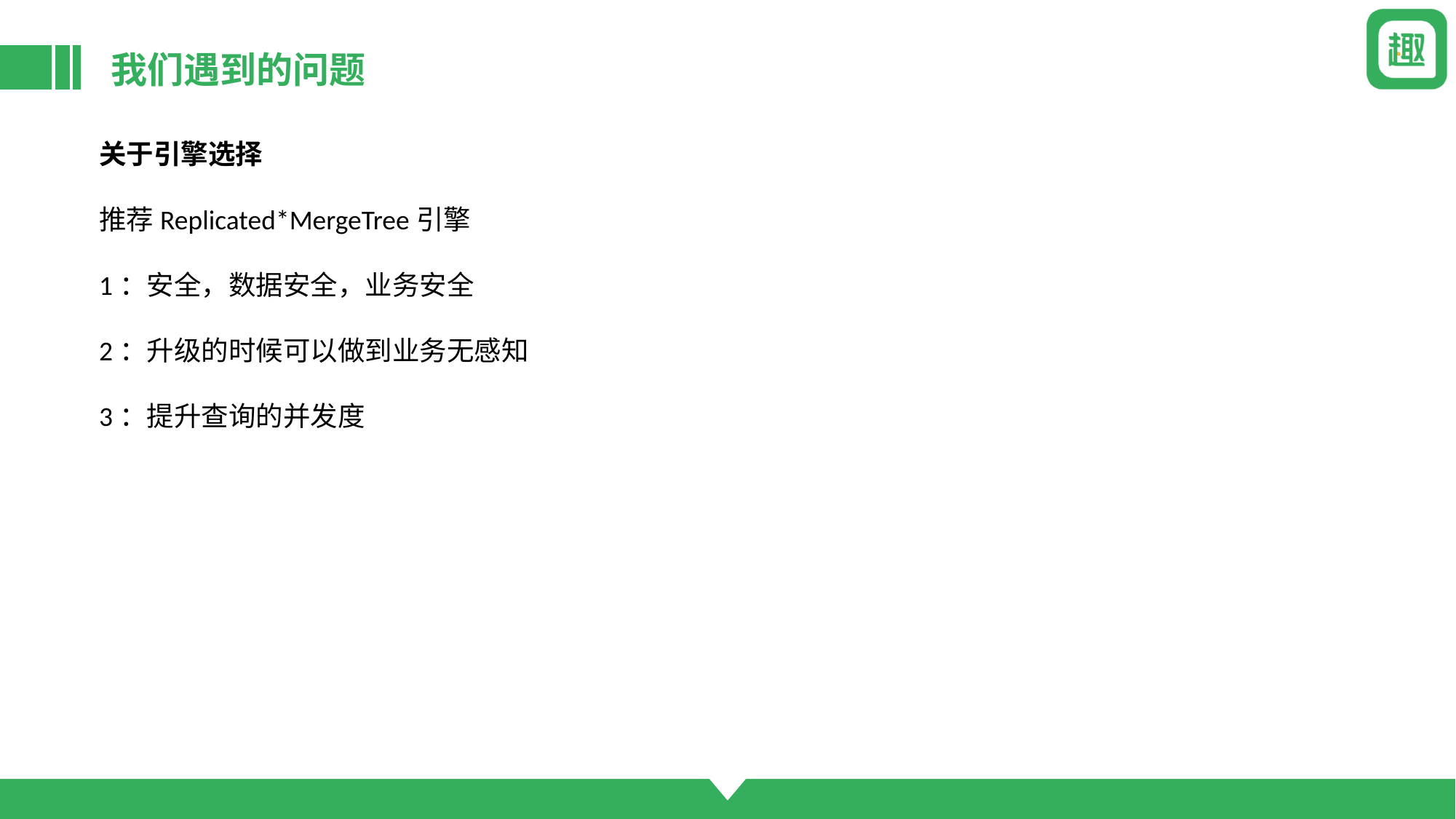

# 我们遇到的问题
关于引擎选择

推荐Replicated*MergeTree引擎

1：安全，数据安全，业务安全

2：升级的时候可以做到业务无感知

3：提升查询的并发度